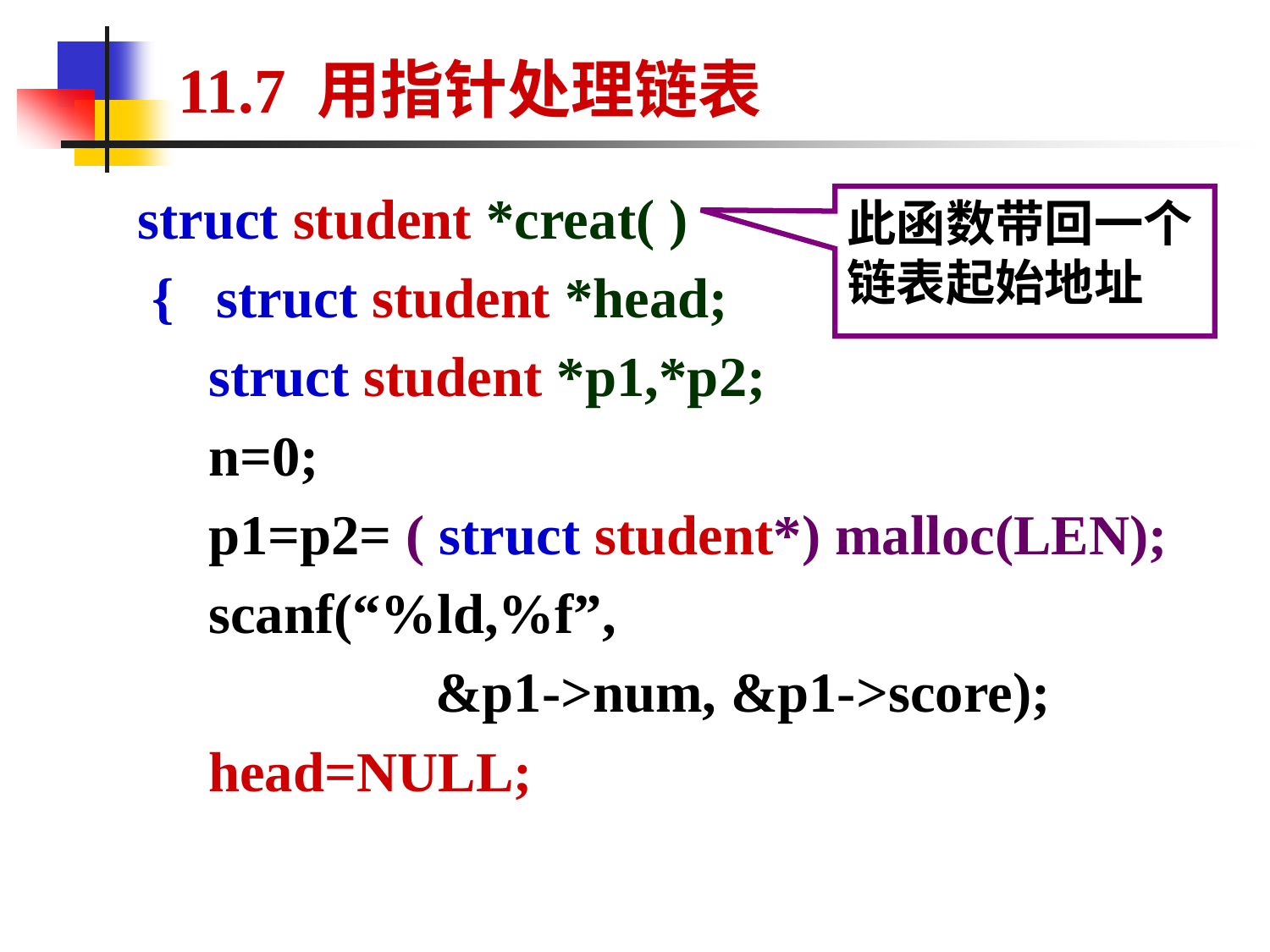

11.7 用指针处理链表
struct student *creat( )
 {   struct student *head;
     struct student *p1,*p2;
     n=0;
     p1=p2= ( struct student*) malloc(LEN);
     scanf(“%ld,%f”,
                     &p1->num, &p1->score);
     head=NULL;
此函数带回一个链表起始地址